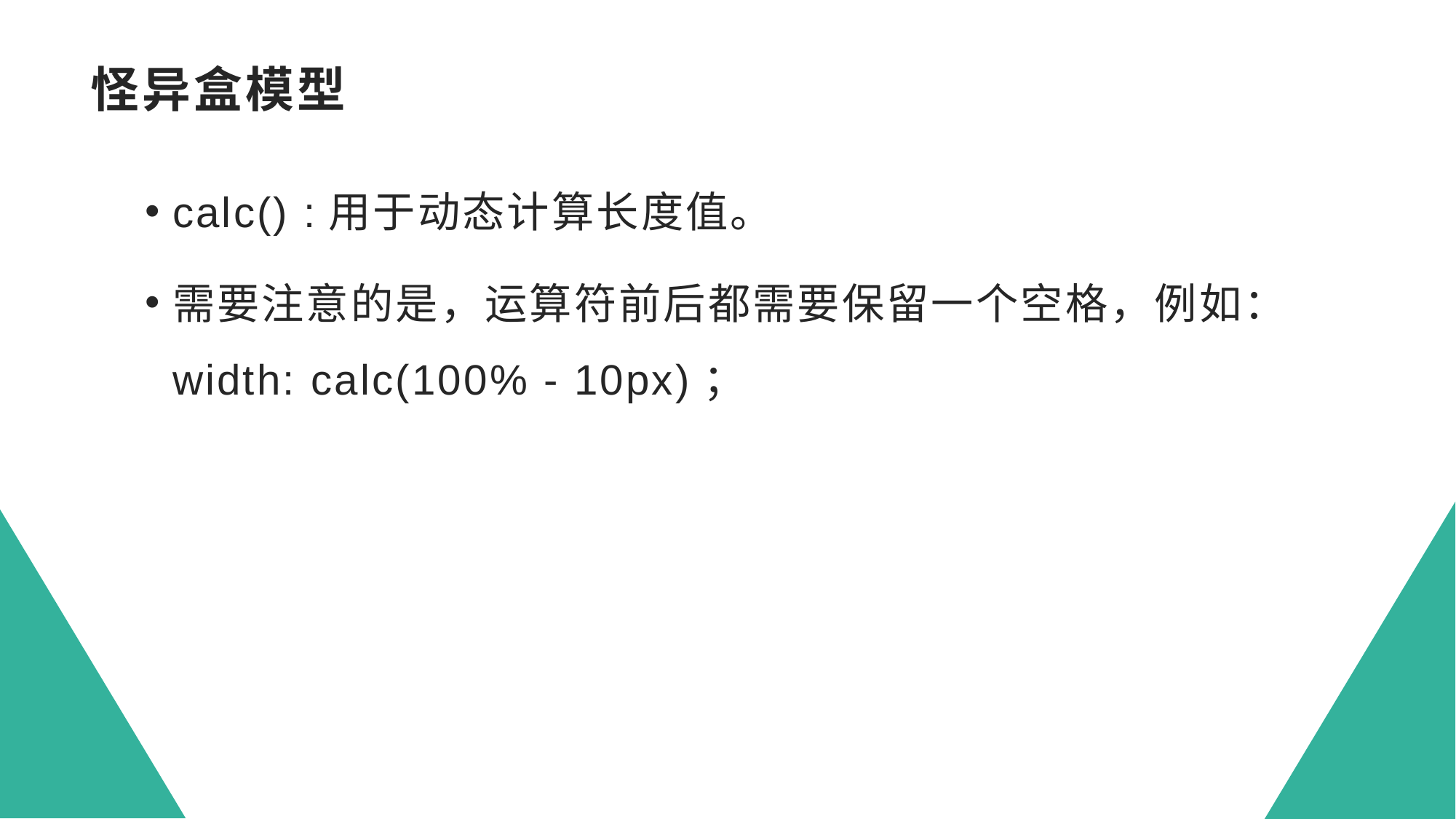

# 怪异盒模型
calc() :用于动态计算长度值。
需要注意的是，运算符前后都需要保留一个空格，例如：width: calc(100% - 10px)；